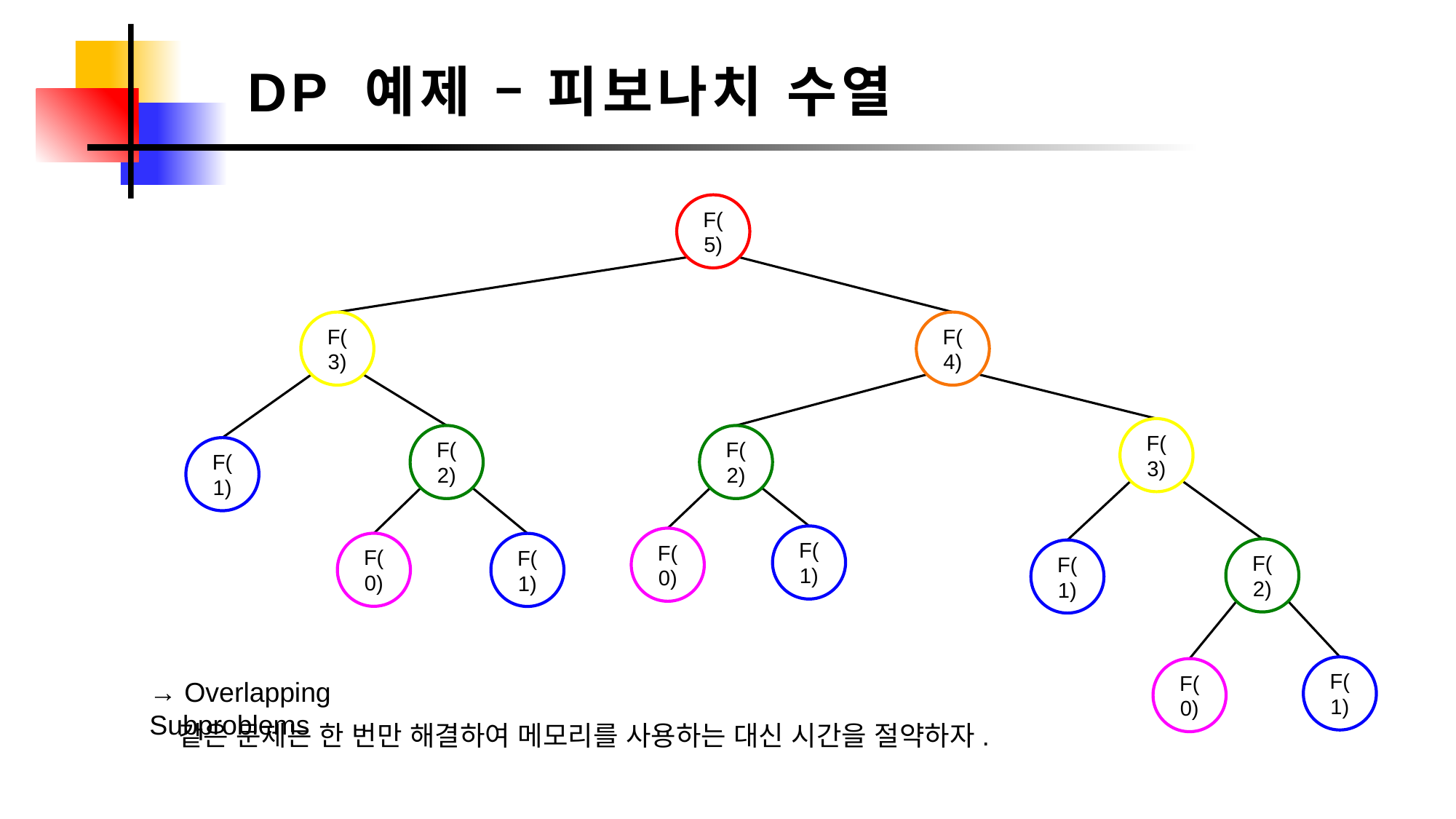

DP 예제 – 피보나치 수열
F(5)
F(3)
F(4)
F(3)
F(2)
F(2)
F(1)
F(1)
F(0)
F(0)
F(1)
F(2)
F(1)
F(1)
F(0)
→ Overlapping Subproblems
같은 문제는 한 번만 해결하여 메모리를 사용하는 대신 시간을 절약하자.